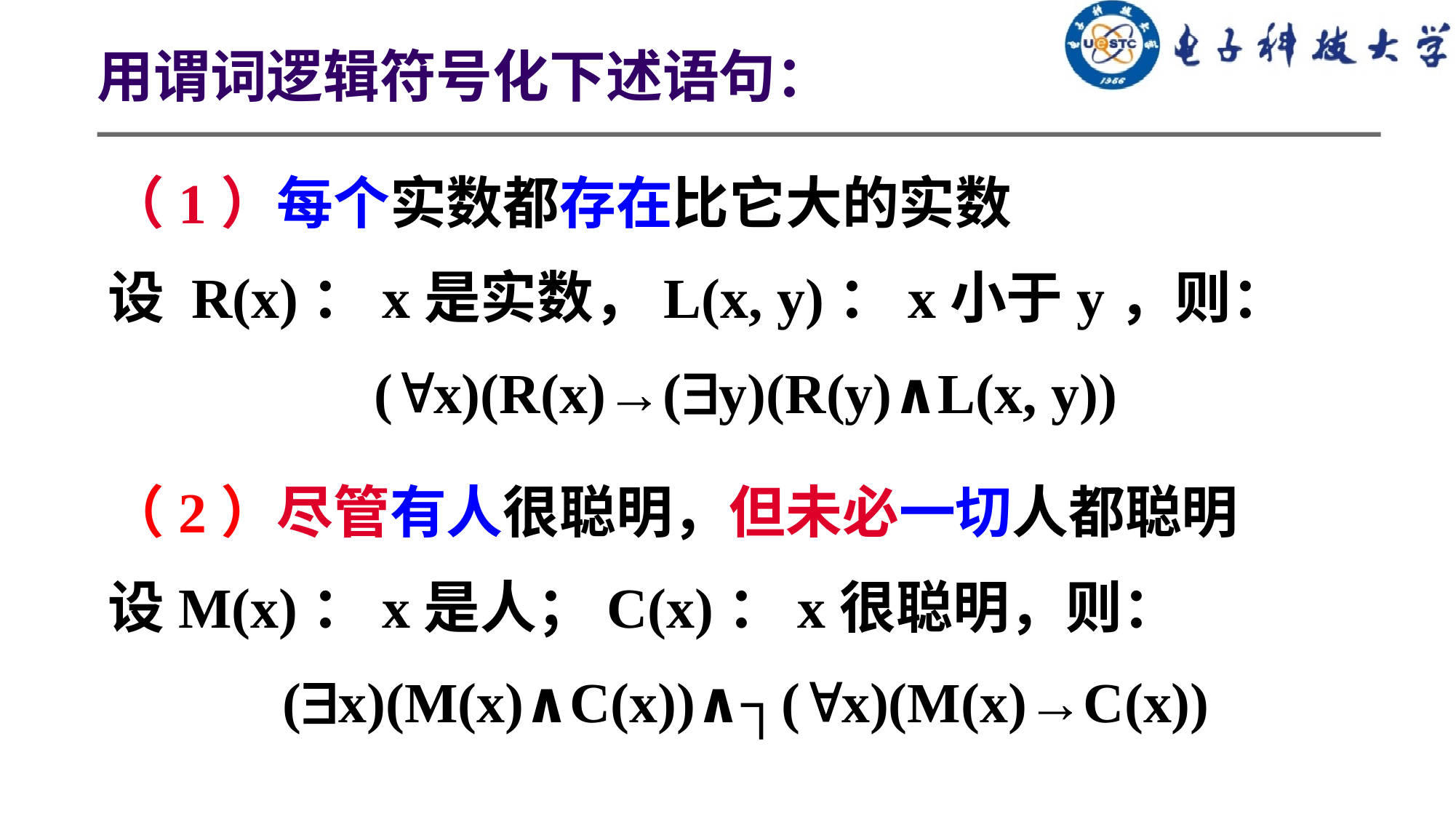

# 用谓词逻辑符号化下述语句：
（1）每个实数都存在比它大的实数
设 R(x)：x是实数，L(x, y)：x小于y，则：
 (∀x)(R(x)→(∃y)(R(y)∧L(x, y))
（2）尽管有人很聪明，但未必一切人都聪明
设M(x)：x是人；C(x)：x很聪明，则：
 (∃x)(M(x)∧C(x))∧┐(∀x)(M(x)→C(x))